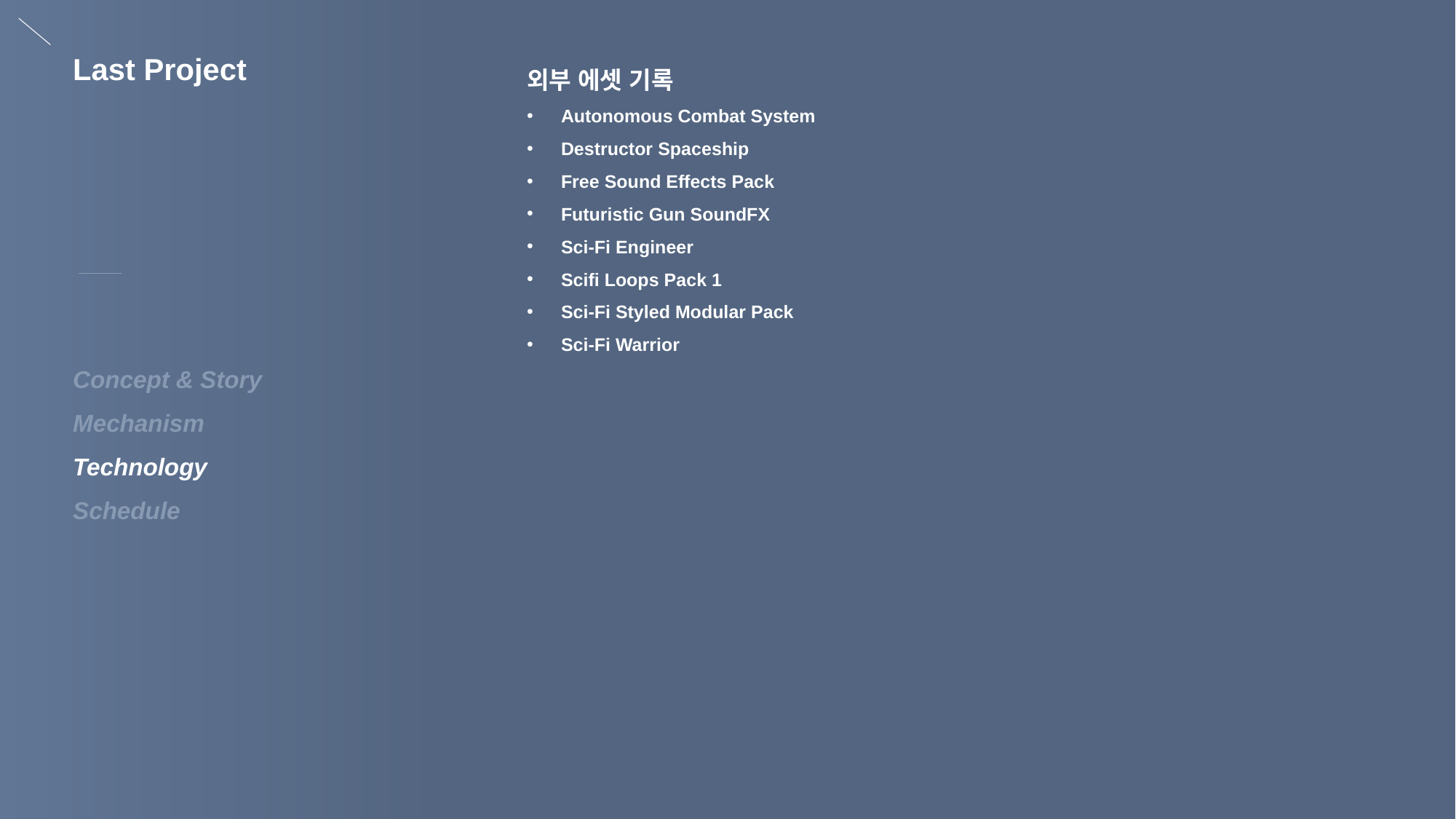

Last Project
외부 에셋 기록
Autonomous Combat System
Destructor Spaceship
Free Sound Effects Pack
Futuristic Gun SoundFX
Sci-Fi Engineer
Scifi Loops Pack 1
Sci-Fi Styled Modular Pack
Sci-Fi Warrior

Concept & Story
Mechanism
Technology
Schedule